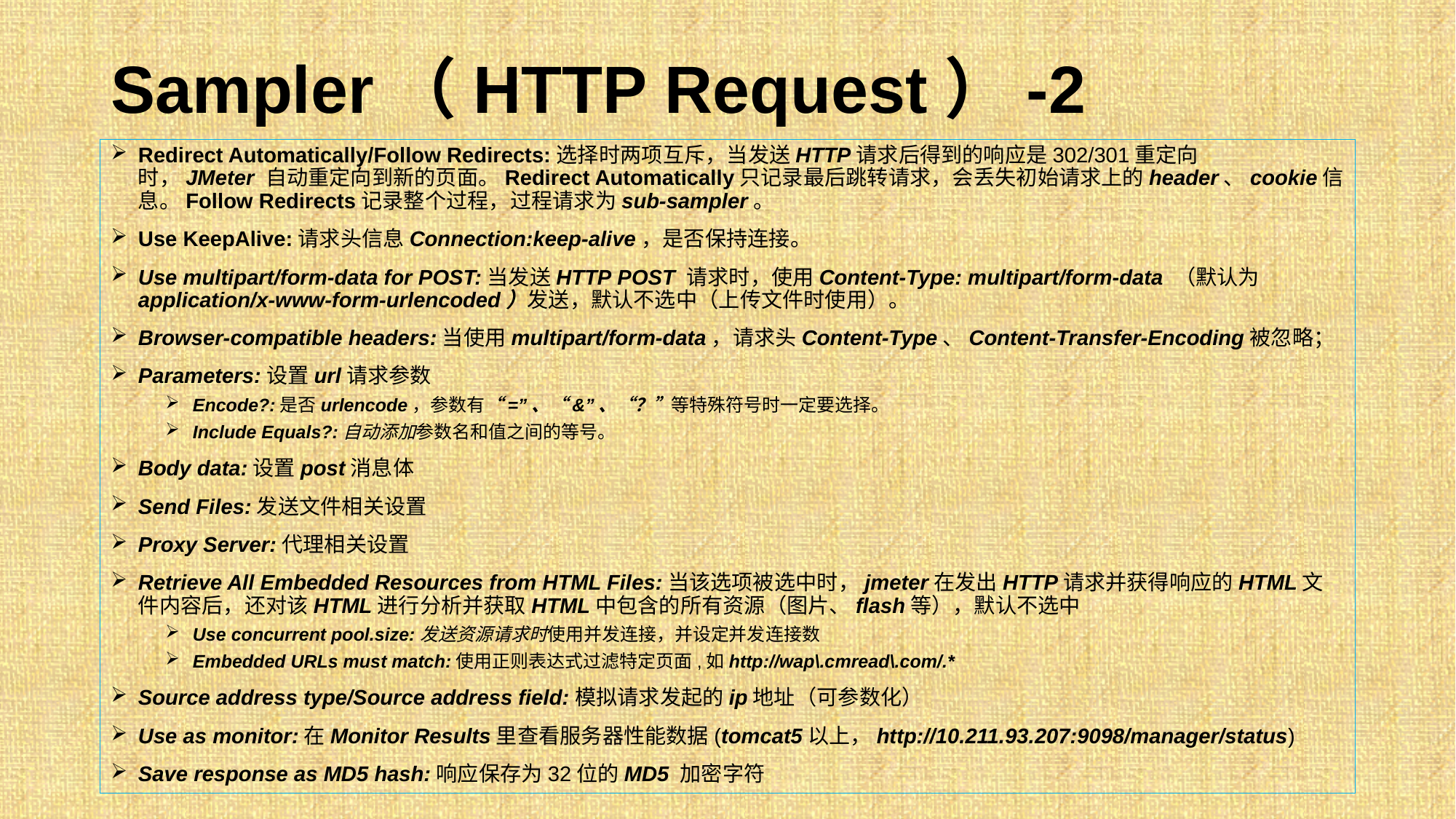

Sampler（HTTP Request）-2
Redirect Automatically/Follow Redirects:选择时两项互斥，当发送HTTP请求后得到的响应是302/301重定向时，JMeter 自动重定向到新的页面。Redirect Automatically只记录最后跳转请求，会丢失初始请求上的header、cookie信息。Follow Redirects记录整个过程，过程请求为sub-sampler。
Use KeepAlive:请求头信息Connection:keep-alive，是否保持连接。
Use multipart/form-data for POST:当发送HTTP POST 请求时，使用Content-Type: multipart/form-data （默认为application/x-www-form-urlencoded）发送，默认不选中（上传文件时使用）。
Browser-compatible headers:当使用multipart/form-data，请求头Content-Type、Content-Transfer-Encoding被忽略；
Parameters:设置url请求参数
Encode?:是否urlencode，参数有“=”、“&”、“？”等特殊符号时一定要选择。
Include Equals?:自动添加参数名和值之间的等号。
Body data:设置post消息体
Send Files:发送文件相关设置
Proxy Server:代理相关设置
Retrieve All Embedded Resources from HTML Files:当该选项被选中时，jmeter在发出HTTP请求并获得响应的HTML文件内容后，还对该HTML进行分析并获取HTML中包含的所有资源（图片、flash等），默认不选中
Use concurrent pool.size:发送资源请求时使用并发连接，并设定并发连接数
Embedded URLs must match:使用正则表达式过滤特定页面,如http://wap\.cmread\.com/.*
Source address type/Source address field:模拟请求发起的ip地址（可参数化）
Use as monitor:在Monitor Results里查看服务器性能数据(tomcat5以上，http://10.211.93.207:9098/manager/status)
Save response as MD5 hash:响应保存为32位的MD5 加密字符